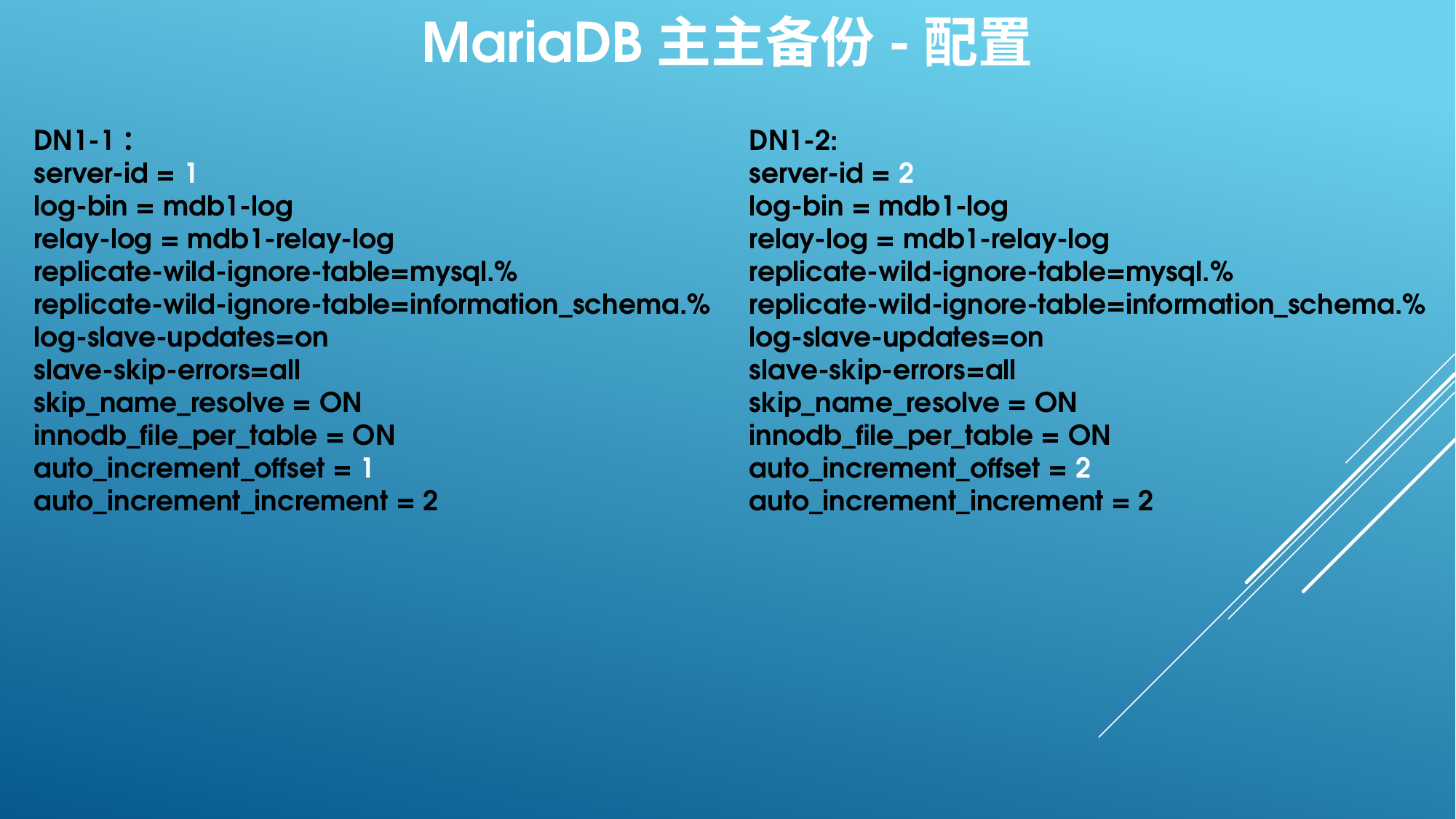

MariaDB主主备份-配置
DN1-2:
server-id = 2
log-bin = mdb1-log
relay-log = mdb1-relay-log
replicate-wild-ignore-table=mysql.%
replicate-wild-ignore-table=information_schema.%
log-slave-updates=on
slave-skip-errors=all
skip_name_resolve = ON
innodb_file_per_table = ON
auto_increment_offset = 2
auto_increment_increment = 2

DN1-1：
server-id = 1
log-bin = mdb1-log
relay-log = mdb1-relay-log
replicate-wild-ignore-table=mysql.%
replicate-wild-ignore-table=information_schema.%
log-slave-updates=on
slave-skip-errors=all
skip_name_resolve = ON
innodb_file_per_table = ON
auto_increment_offset = 1
auto_increment_increment = 2